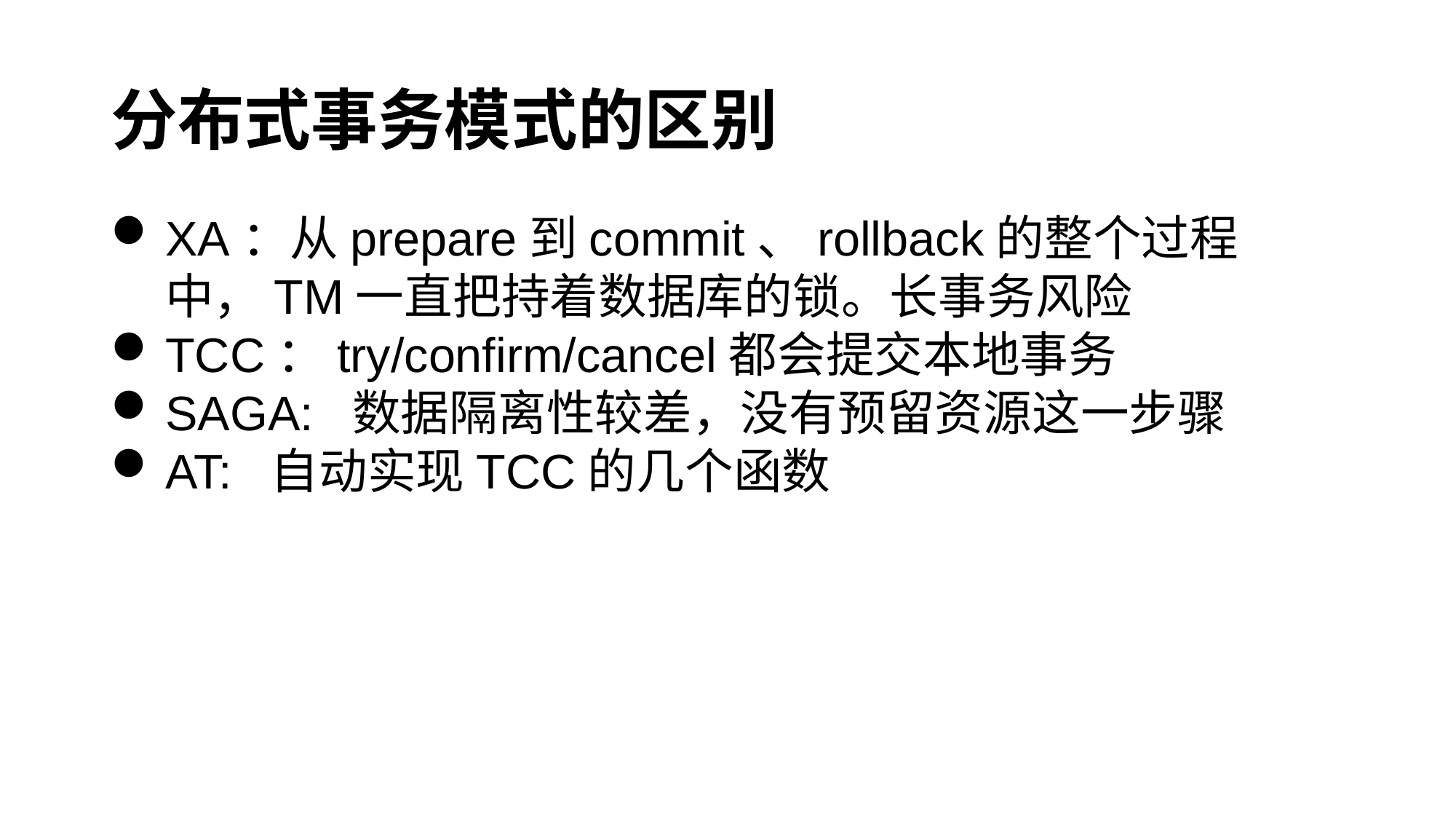

# 分布式事务模式的区别
XA：从prepare到commit、rollback的整个过程中，TM一直把持着数据库的锁。长事务风险
TCC：try/confirm/cancel都会提交本地事务
SAGA:  数据隔离性较差，没有预留资源这一步骤
AT:  自动实现TCC的几个函数